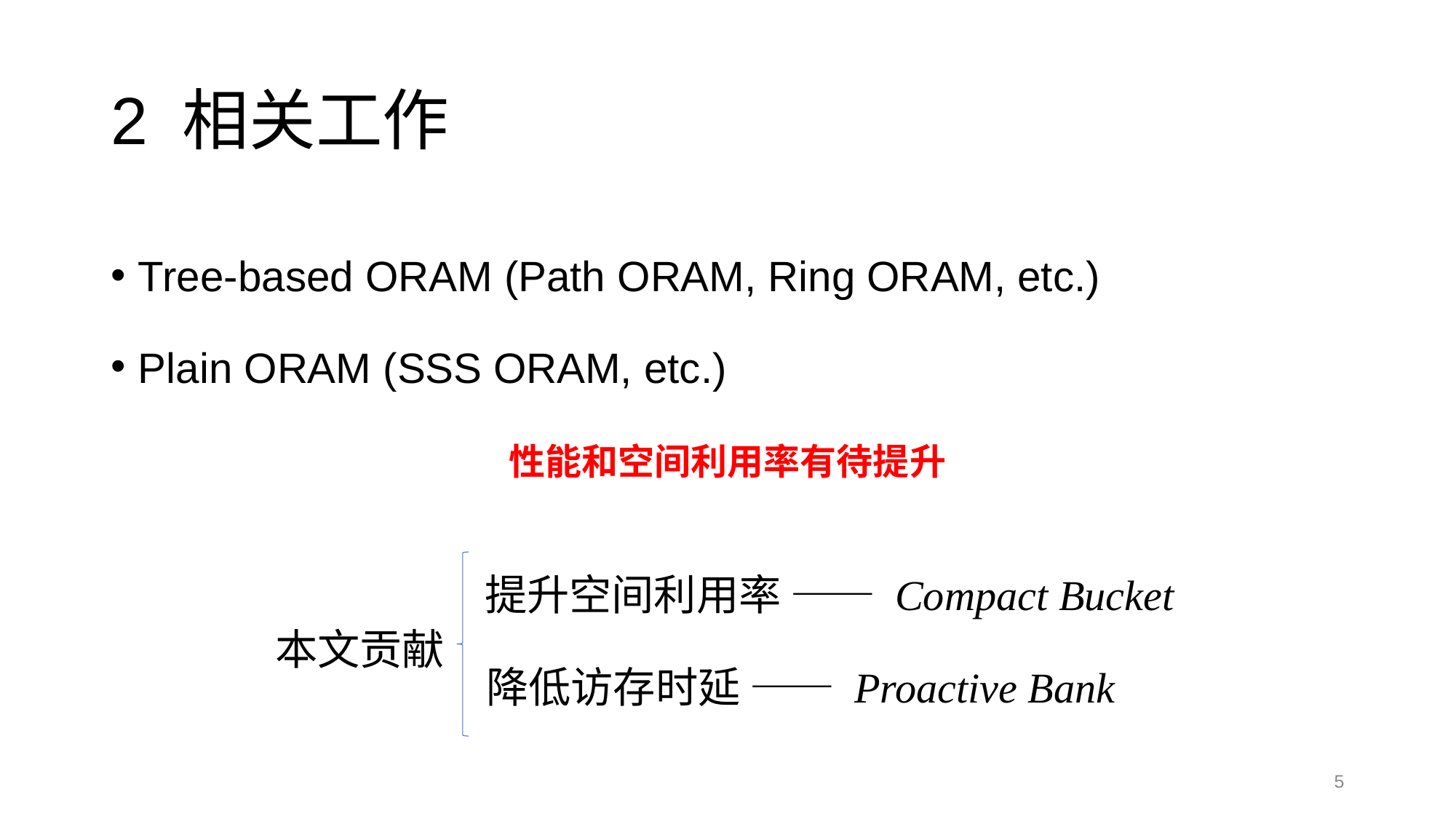

# 2 相关工作
Tree-based ORAM (Path ORAM, Ring ORAM, etc.)
Plain ORAM (SSS ORAM, etc.)

性能和空间利用率有待提升

提升空间利用率 —— Compact Bucket
本文贡献
降低访存时延 —— Proactive Bank
5